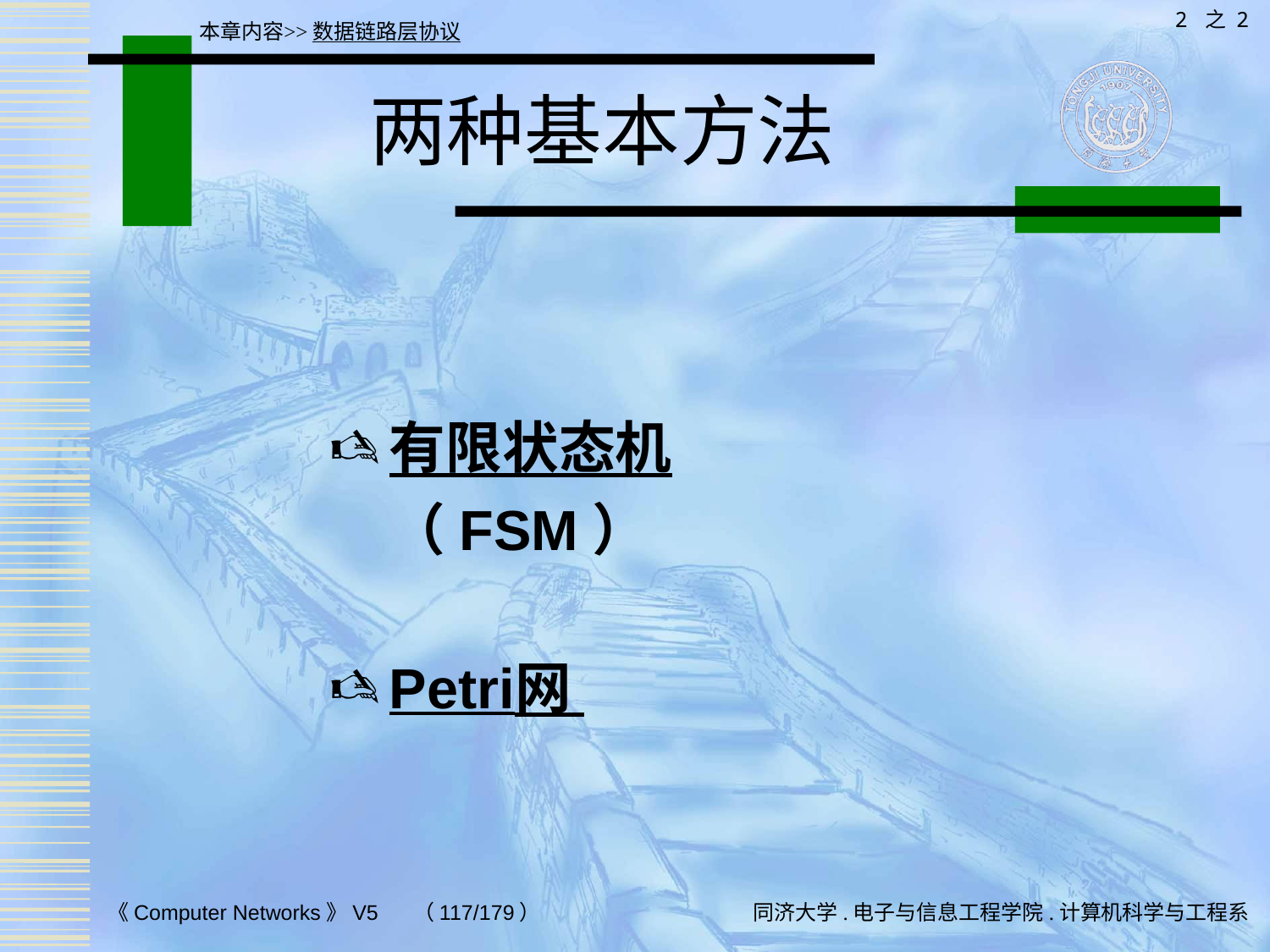

2 之 2
本章内容>>数据链路层协议
# 两种基本方法
有限状态机（FSM）

Petri网